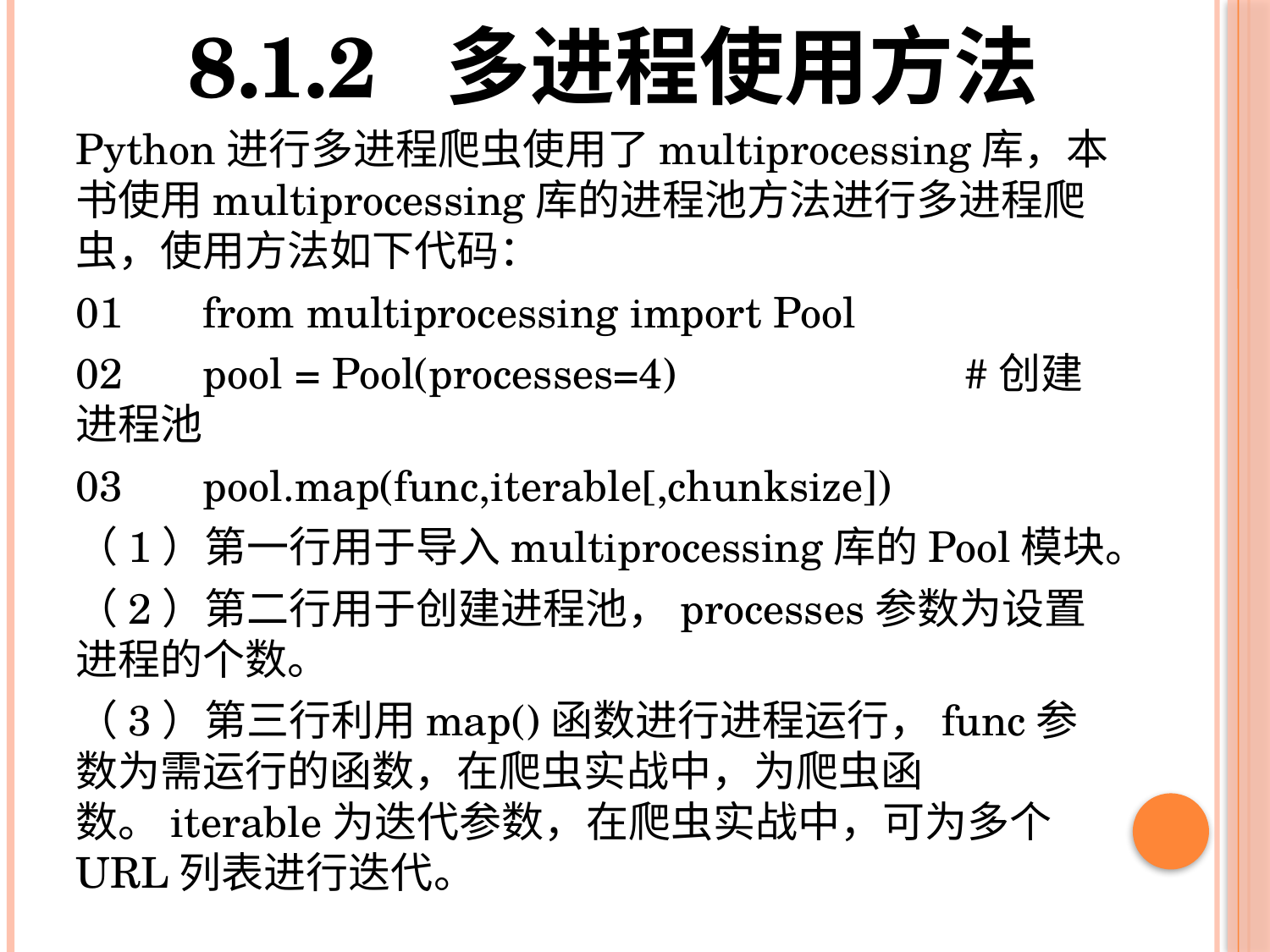

# 8.1.2  多进程使用方法
Python进行多进程爬虫使用了multiprocessing库，本书使用multiprocessing库的进程池方法进行多进程爬虫，使用方法如下代码：
01	from multiprocessing import Pool
02	pool = Pool(processes=4)			#创建进程池
03	pool.map(func,iterable[,chunksize])
（1）第一行用于导入multiprocessing库的Pool模块。
（2）第二行用于创建进程池，processes参数为设置进程的个数。
（3）第三行利用map()函数进行进程运行，func参数为需运行的函数，在爬虫实战中，为爬虫函数。iterable为迭代参数，在爬虫实战中，可为多个URL列表进行迭代。